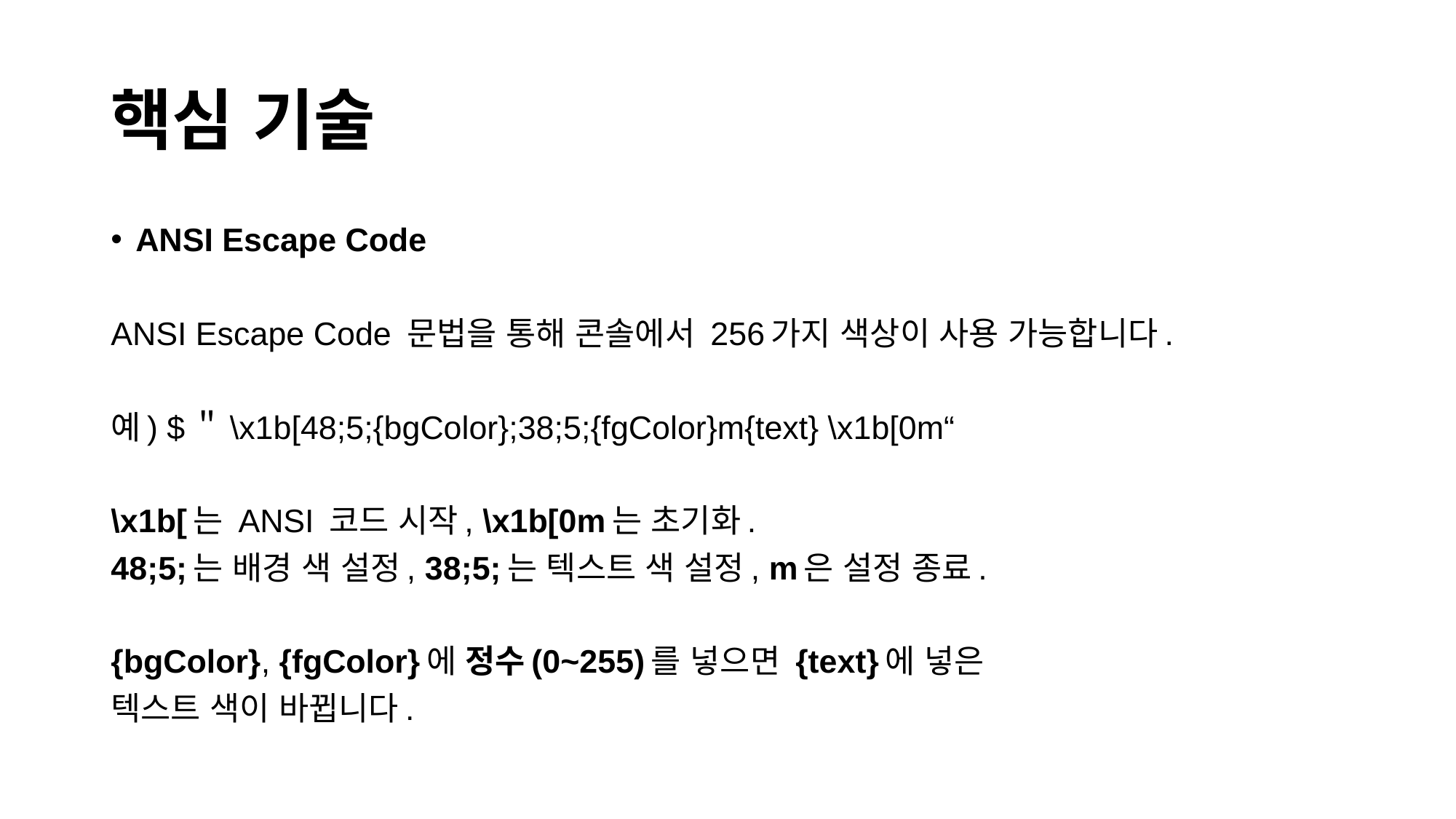

# 핵심 기술
ANSI Escape Code

ANSI Escape Code 문법을 통해 콘솔에서 256가지 색상이 사용 가능합니다.

예) $＂\x1b[48;5;{bgColor};38;5;{fgColor}m{text} \x1b[0m“

\x1b[는 ANSI 코드 시작, \x1b[0m는 초기화.
48;5;는 배경 색 설정, 38;5;는 텍스트 색 설정, m은 설정 종료.

{bgColor}, {fgColor}에 정수(0~255)를 넣으면 {text}에 넣은
텍스트 색이 바뀝니다.